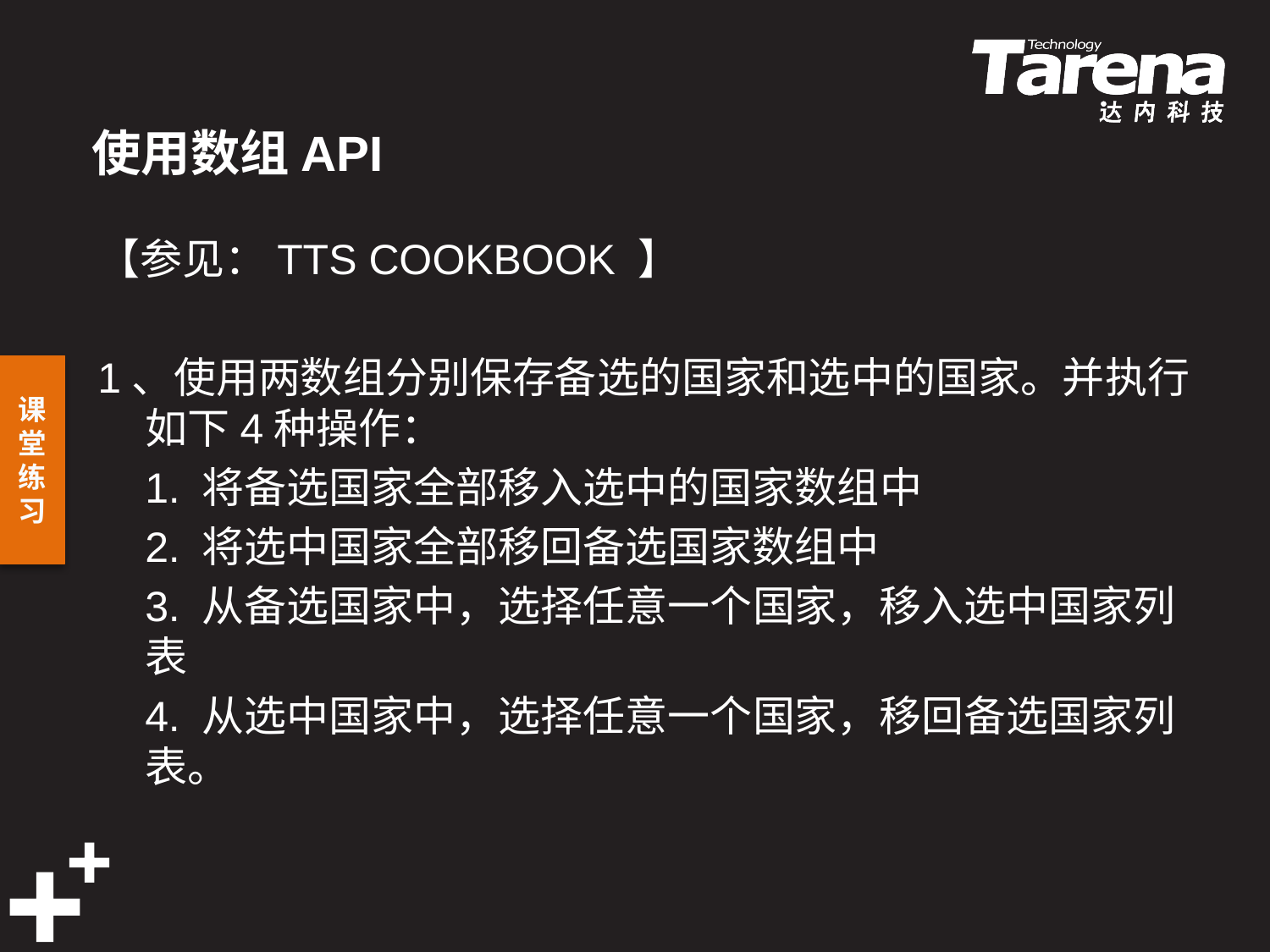

# 使用数组API
【参见：TTS COOKBOOK 】

1、使用两数组分别保存备选的国家和选中的国家。并执行如下4种操作：
    1. 将备选国家全部移入选中的国家数组中
    2. 将选中国家全部移回备选国家数组中
    3. 从备选国家中，选择任意一个国家，移入选中国家列表
    4. 从选中国家中，选择任意一个国家，移回备选国家列表。